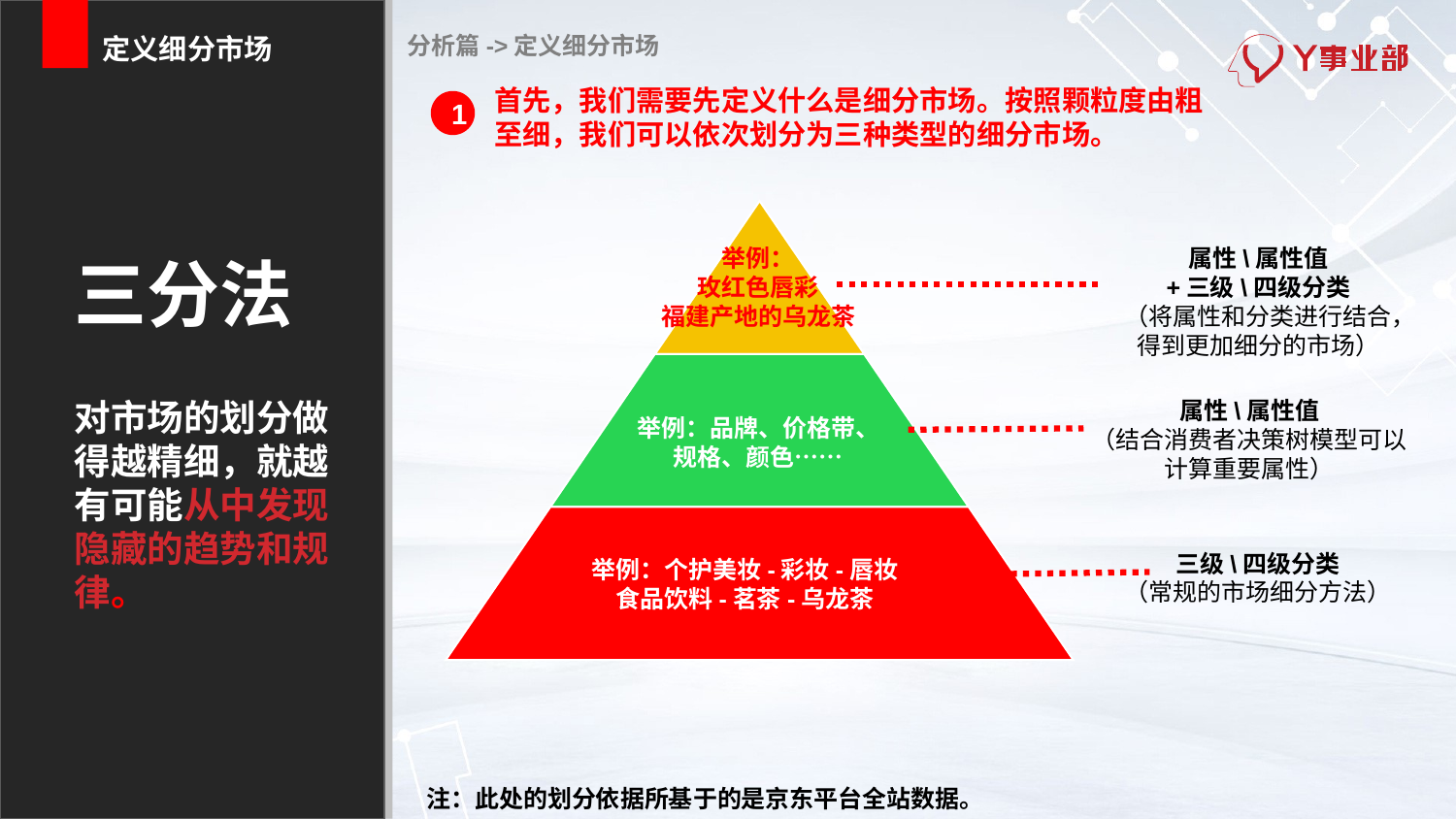

分析篇->定义细分市场
定义细分市场
首先，我们需要先定义什么是细分市场。按照颗粒度由粗至细，我们可以依次划分为三种类型的细分市场。
1

# 三分法 对市场的划分做得越精细，就越有可能从中发现隐藏的趋势和规律。
举例：
玫红色唇彩
福建产地的乌龙茶
属性\属性值
+三级\四级分类
（将属性和分类进行结合，得到更加细分的市场）
属性\属性值
（结合消费者决策树模型可以计算重要属性）
举例：品牌、价格带、
规格、颜色……
三级\四级分类
（常规的市场细分方法）
举例：个护美妆-彩妆-唇妆
食品饮料-茗茶-乌龙茶
注：此处的划分依据所基于的是京东平台全站数据。